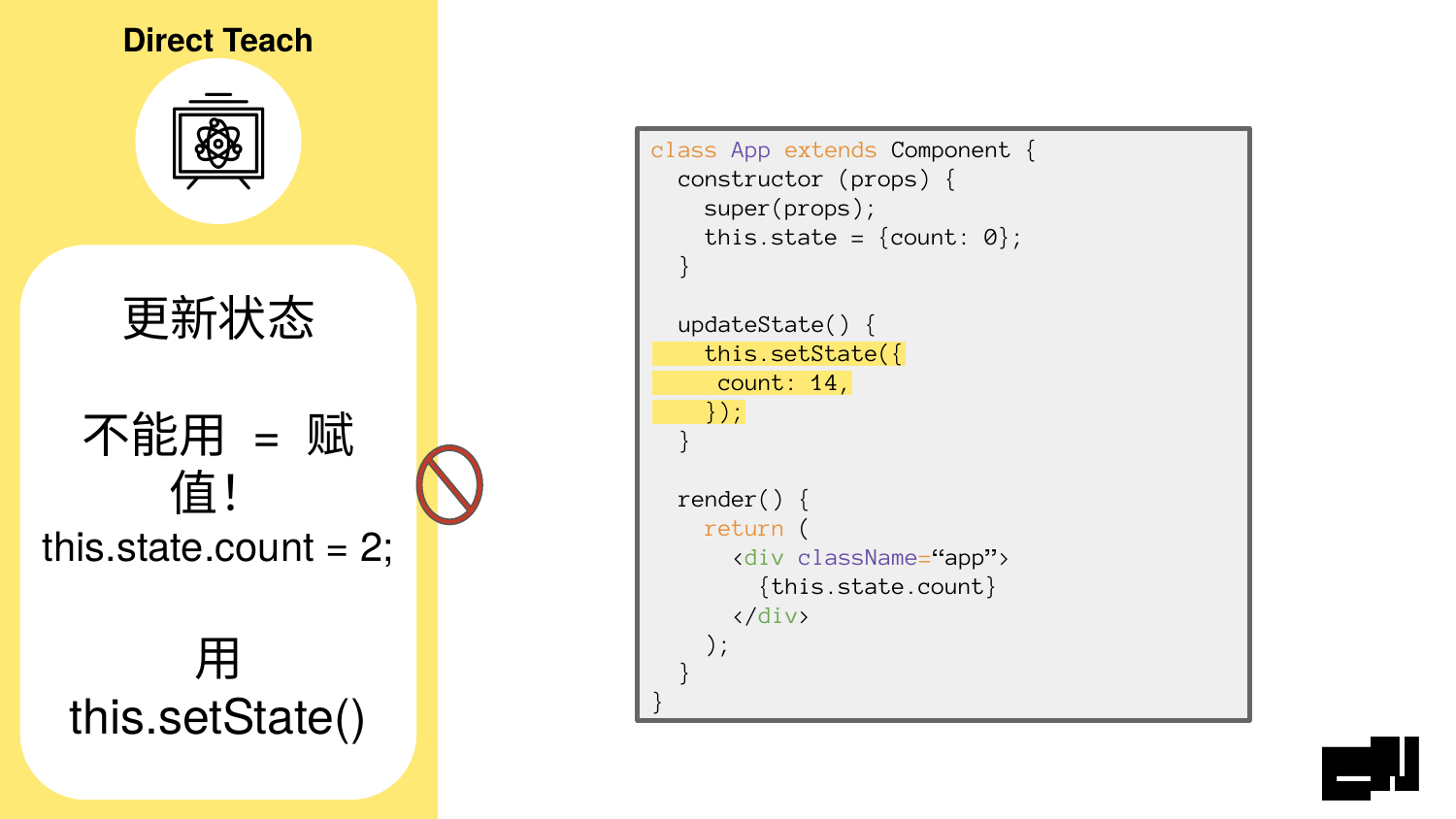

class App extends Component {
  constructor (props) {
    super(props);
    this.state = {count: 0};
  }

  updateState() {
    this.setState({
     count: 14,
    });
  }

  render() {
    return (
      <div className=“app”>
        {this.state.count}
      </div>
    );
  }
}
# 更新状态 不能用 = 赋值！ this.state.count = 2; 用 this.setState()